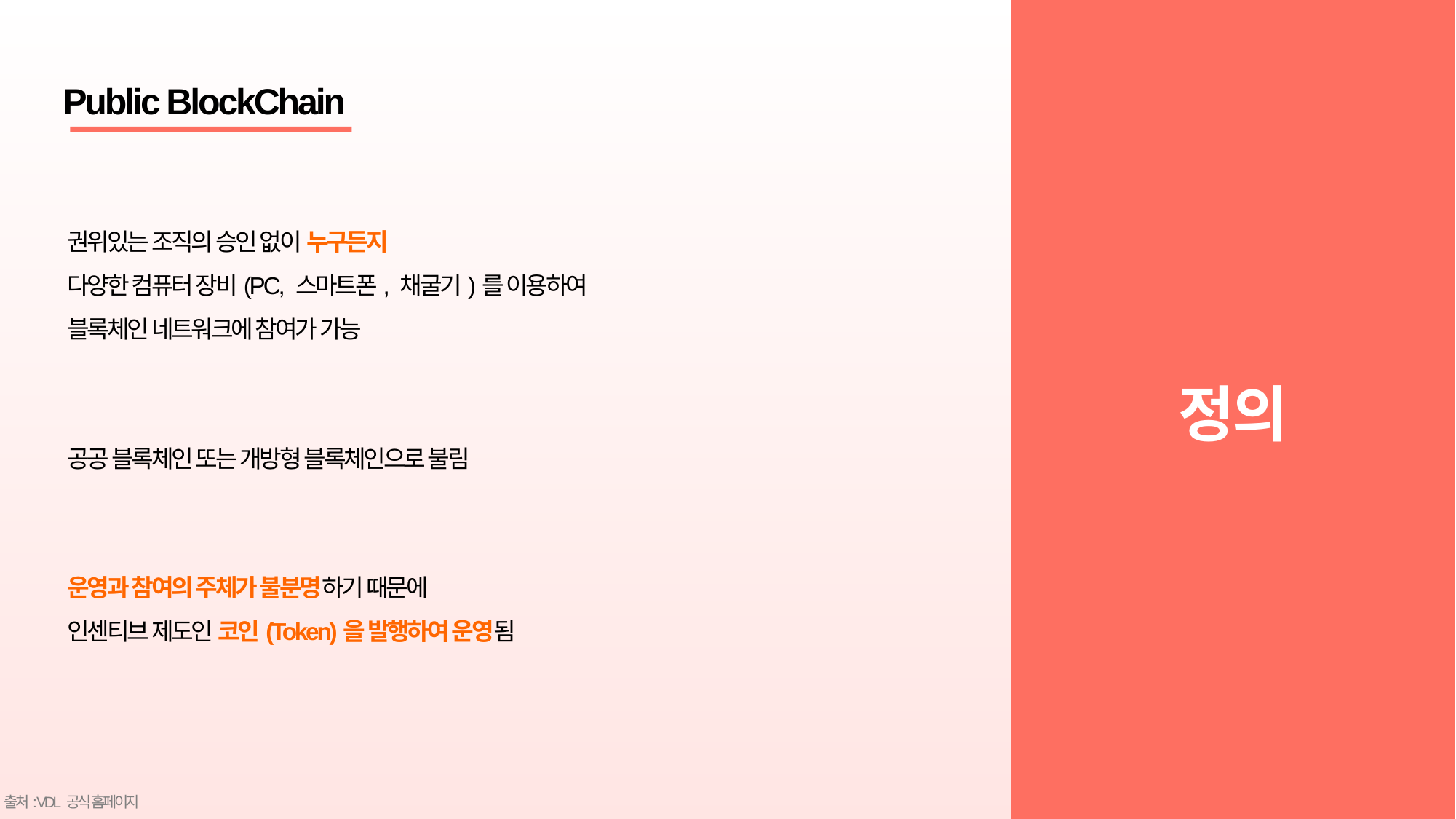

Public BlockChain

권위있는 조직의 승인 없이 누구든지
다양한 컴퓨터 장비(PC, 스마트폰, 채굴기)를 이용하여
블록체인 네트워크에 참여가 가능
정의

공공 블록체인 또는 개방형 블록체인으로 불림
운영과 참여의 주체가 불분명하기 때문에
인센티브 제도인 코인(Token)을 발행하여 운영됨
출처: VDL 공식 홈페이지